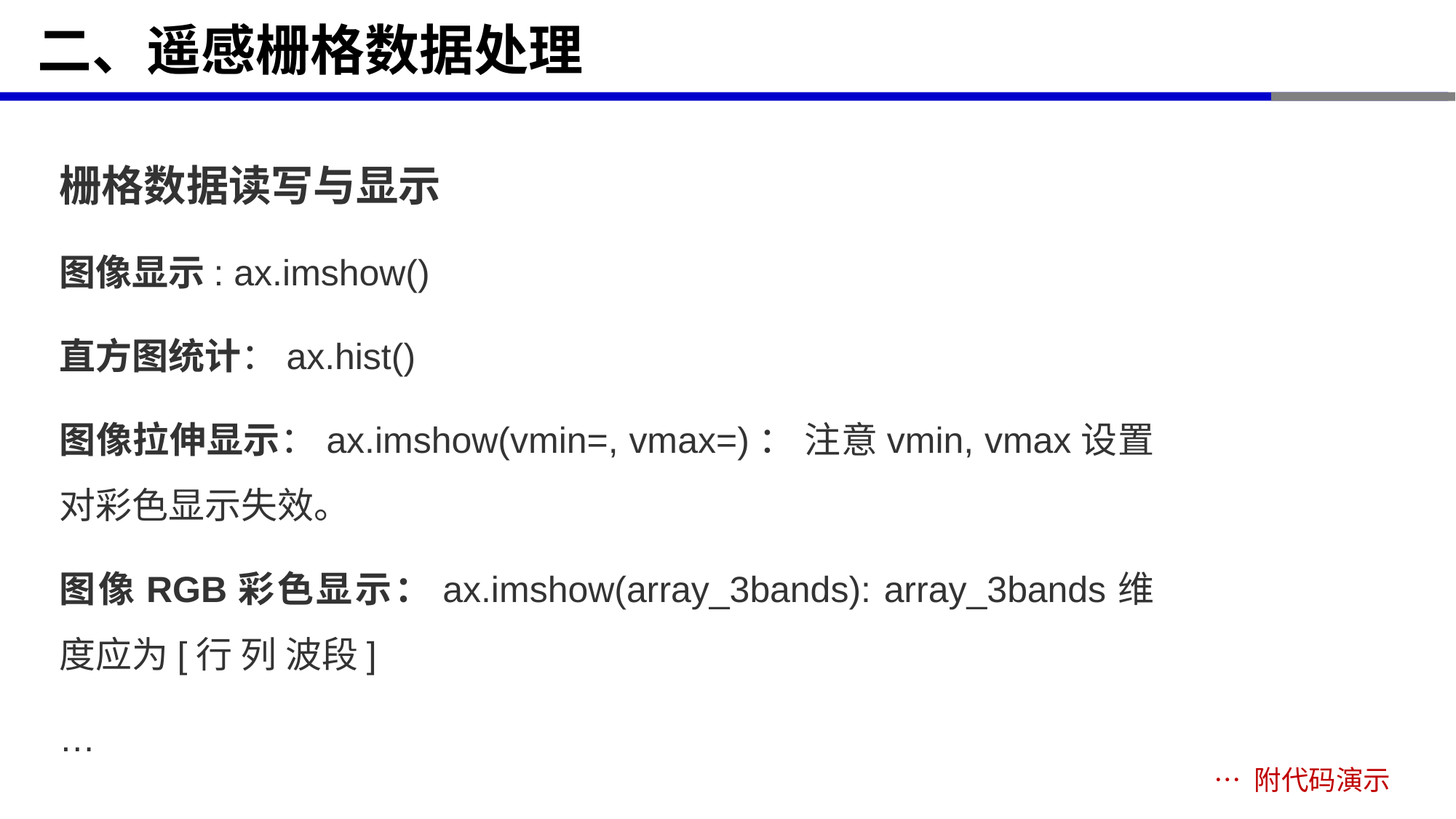

# 二、遥感栅格数据处理
栅格数据读写与显示
图像显示: ax.imshow()
直方图统计：ax.hist()
图像拉伸显示：ax.imshow(vmin=, vmax=)： 注意vmin, vmax设置对彩色显示失效。
图像RGB彩色显示：ax.imshow(array_3bands): array_3bands维度应为[行 列 波段]
…
… 附代码演示